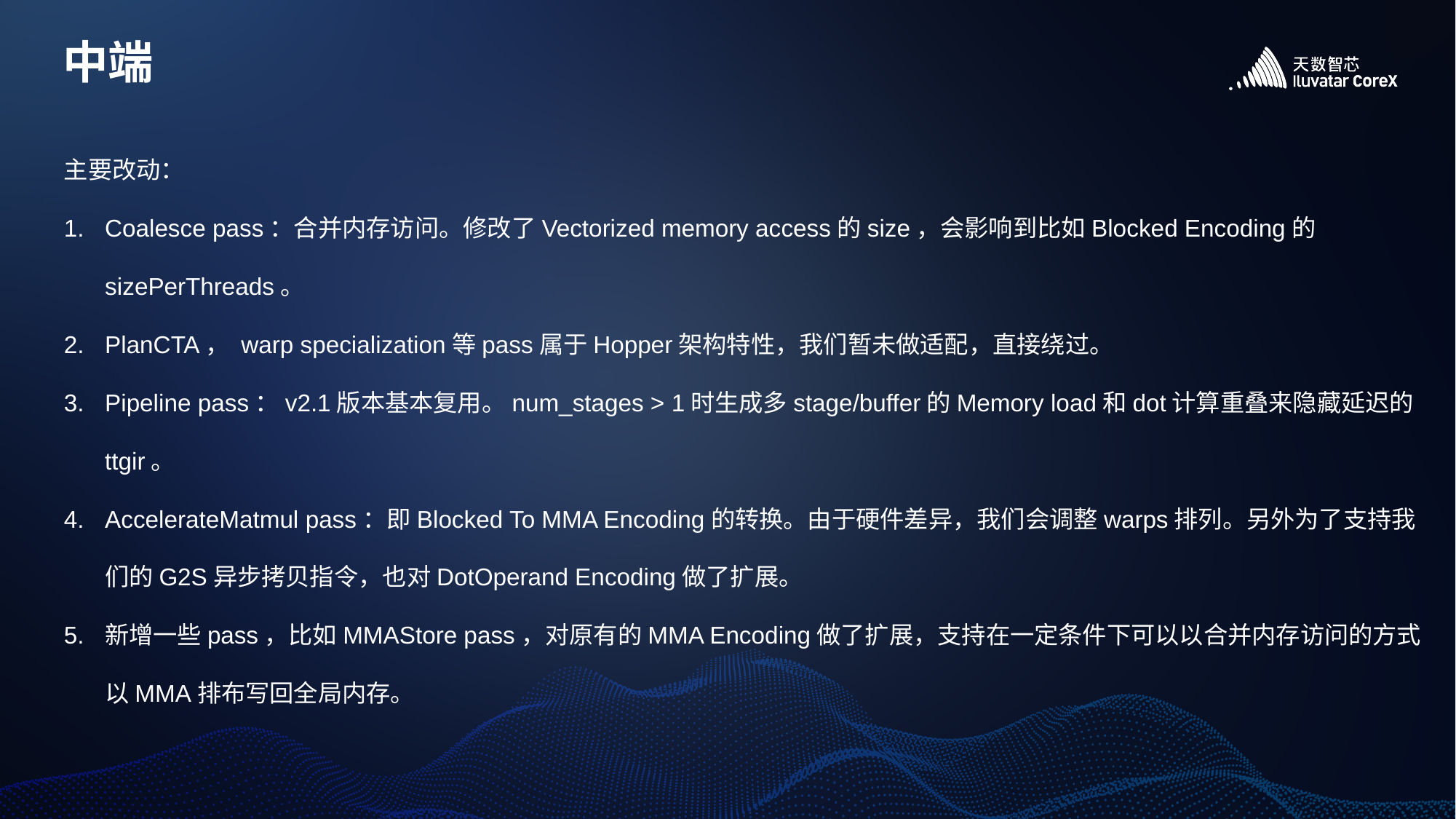

# 中端
主要改动：
Coalesce pass：合并内存访问。修改了Vectorized memory access的size，会影响到比如Blocked Encoding的sizePerThreads。
PlanCTA， warp specialization等pass属于Hopper架构特性，我们暂未做适配，直接绕过。
Pipeline pass：v2.1版本基本复用。num_stages > 1时生成多stage/buffer的Memory load和dot计算重叠来隐藏延迟的ttgir。
AccelerateMatmul pass：即Blocked To MMA Encoding的转换。由于硬件差异，我们会调整warps排列。另外为了支持我们的G2S异步拷贝指令，也对DotOperand Encoding做了扩展。
新增一些pass，比如MMAStore pass，对原有的MMA Encoding做了扩展，支持在一定条件下可以以合并内存访问的方式以MMA排布写回全局内存。